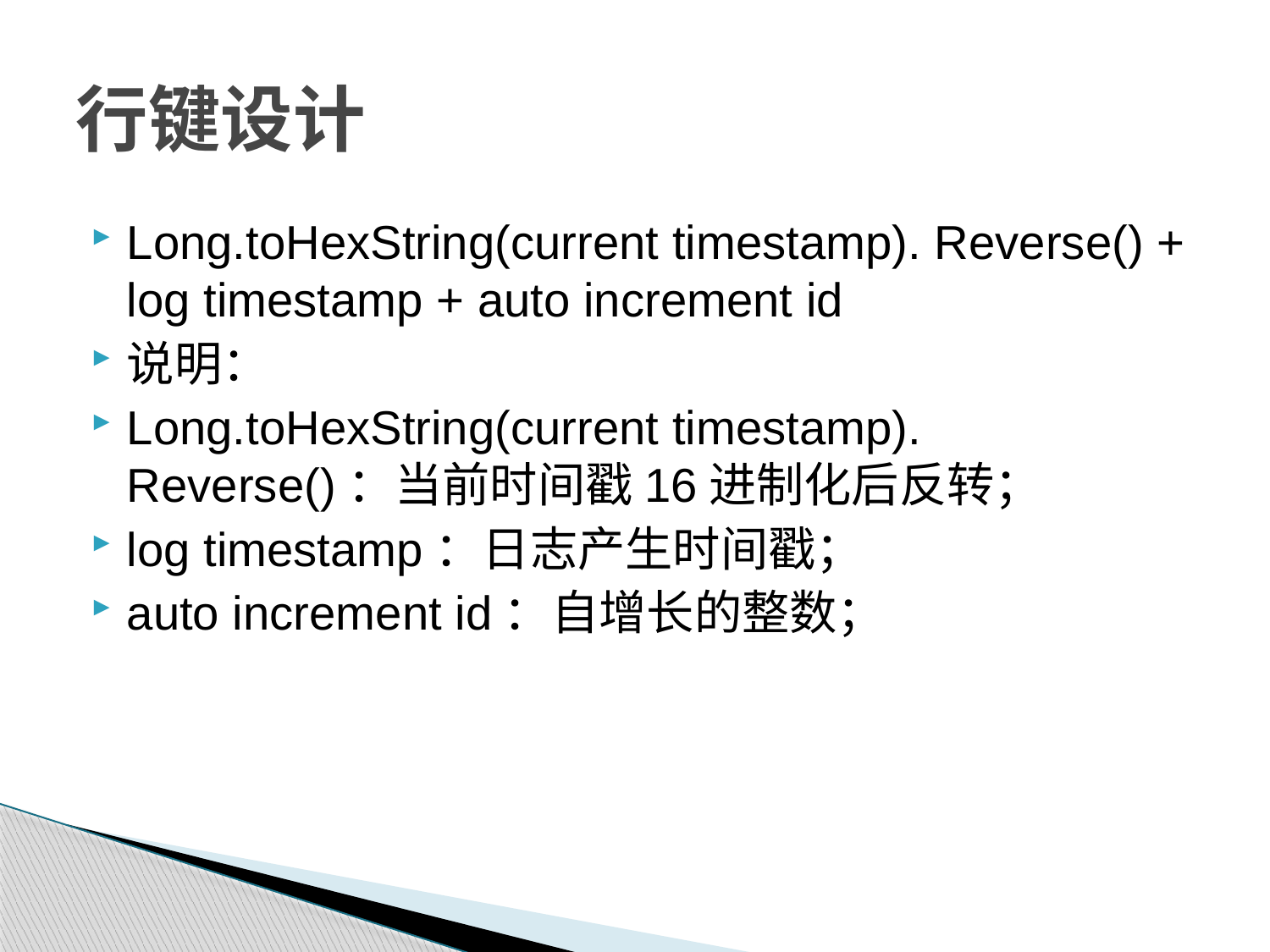

# 行键设计
Long.toHexString(current timestamp). Reverse() + log timestamp + auto increment id
说明：
Long.toHexString(current timestamp). Reverse()：当前时间戳16进制化后反转；
log timestamp：日志产生时间戳；
auto increment id：自增长的整数；